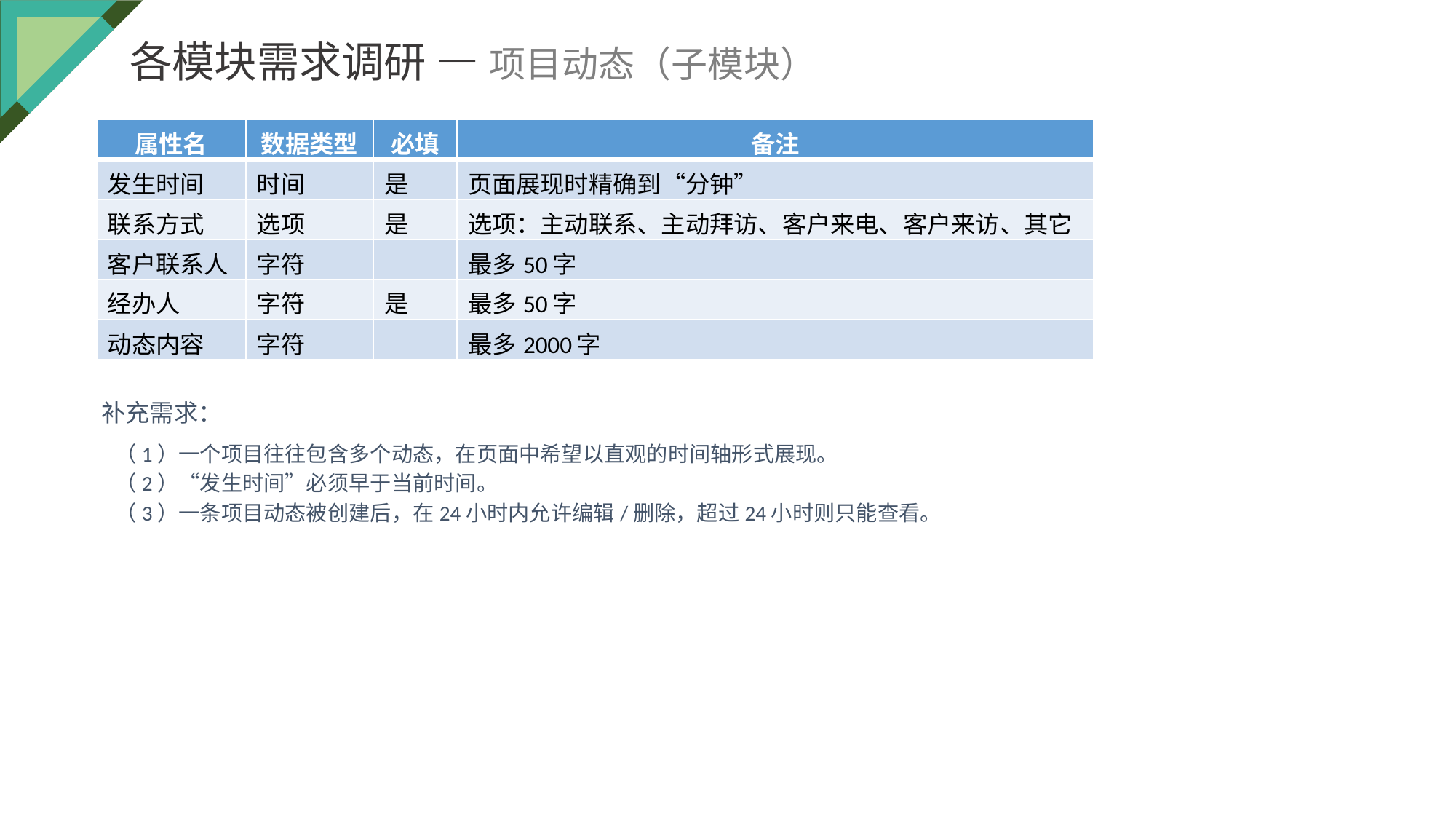

各模块需求调研 — 项目动态（子模块）
| 属性名 | 数据类型 | 必填 | 备注 |
| --- | --- | --- | --- |
| 发生时间 | 时间 | 是 | 页面展现时精确到“分钟” |
| 联系方式 | 选项 | 是 | 选项：主动联系、主动拜访、客户来电、客户来访、其它 |
| 客户联系人 | 字符 |  | 最多50字 |
| 经办人 | 字符 | 是 | 最多50字 |
| 动态内容 | 字符 |  | 最多2000字 |
补充需求：
（1）一个项目往往包含多个动态，在页面中希望以直观的时间轴形式展现。
（2）“发生时间”必须早于当前时间。
（3）一条项目动态被创建后，在24小时内允许编辑/删除，超过24小时则只能查看。